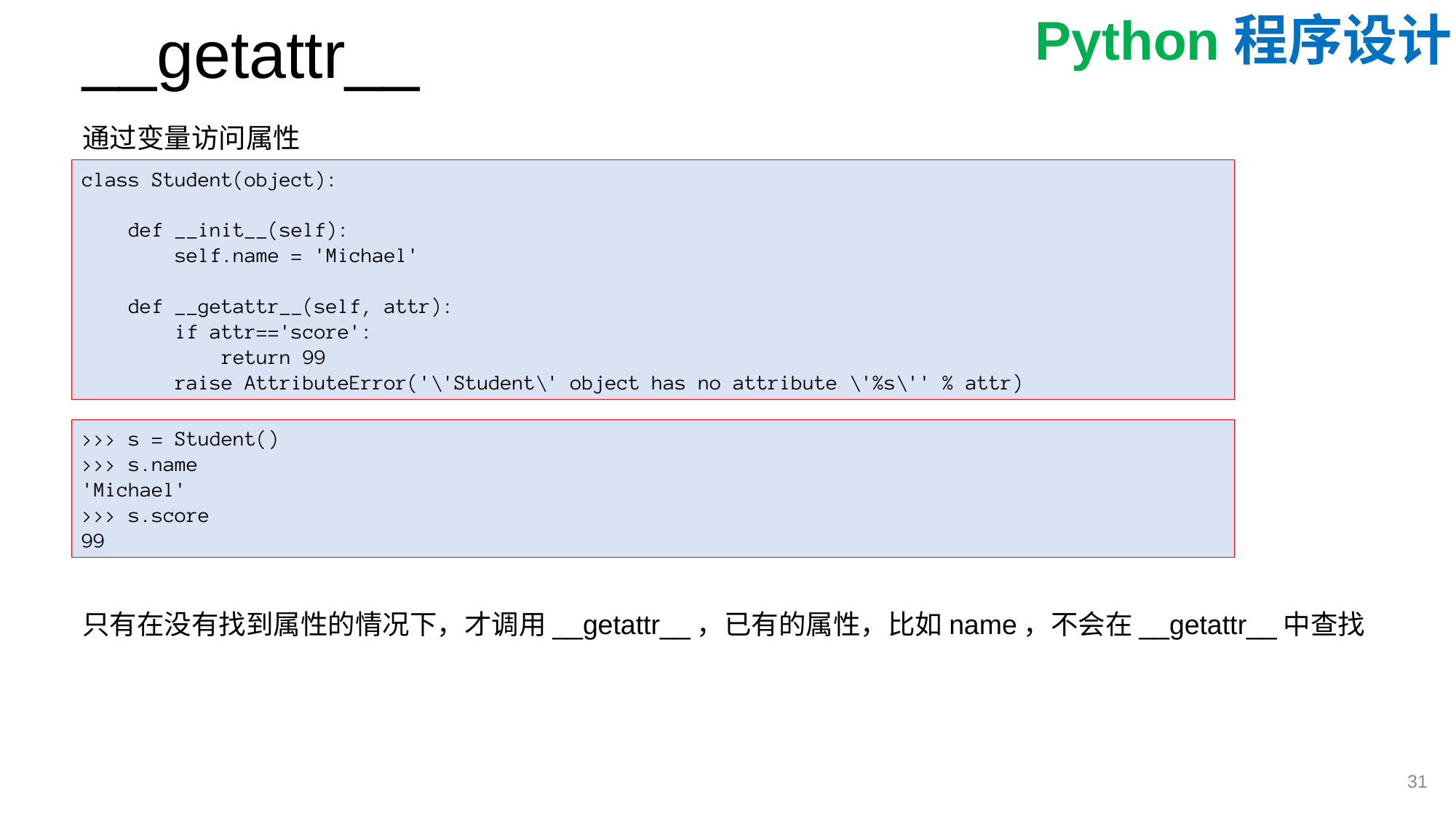

# __getattr__
通过变量访问属性
class Student(object):

    def __init__(self):
        self.name = 'Michael'

    def __getattr__(self, attr):
        if attr=='score':
            return 99
        raise AttributeError('\'Student\' object has no attribute \'%s\'' % attr)
>>> s = Student()
>>> s.name
'Michael'
>>> s.score
99
只有在没有找到属性的情况下，才调用__getattr__，已有的属性，比如name，不会在__getattr__中查找
31